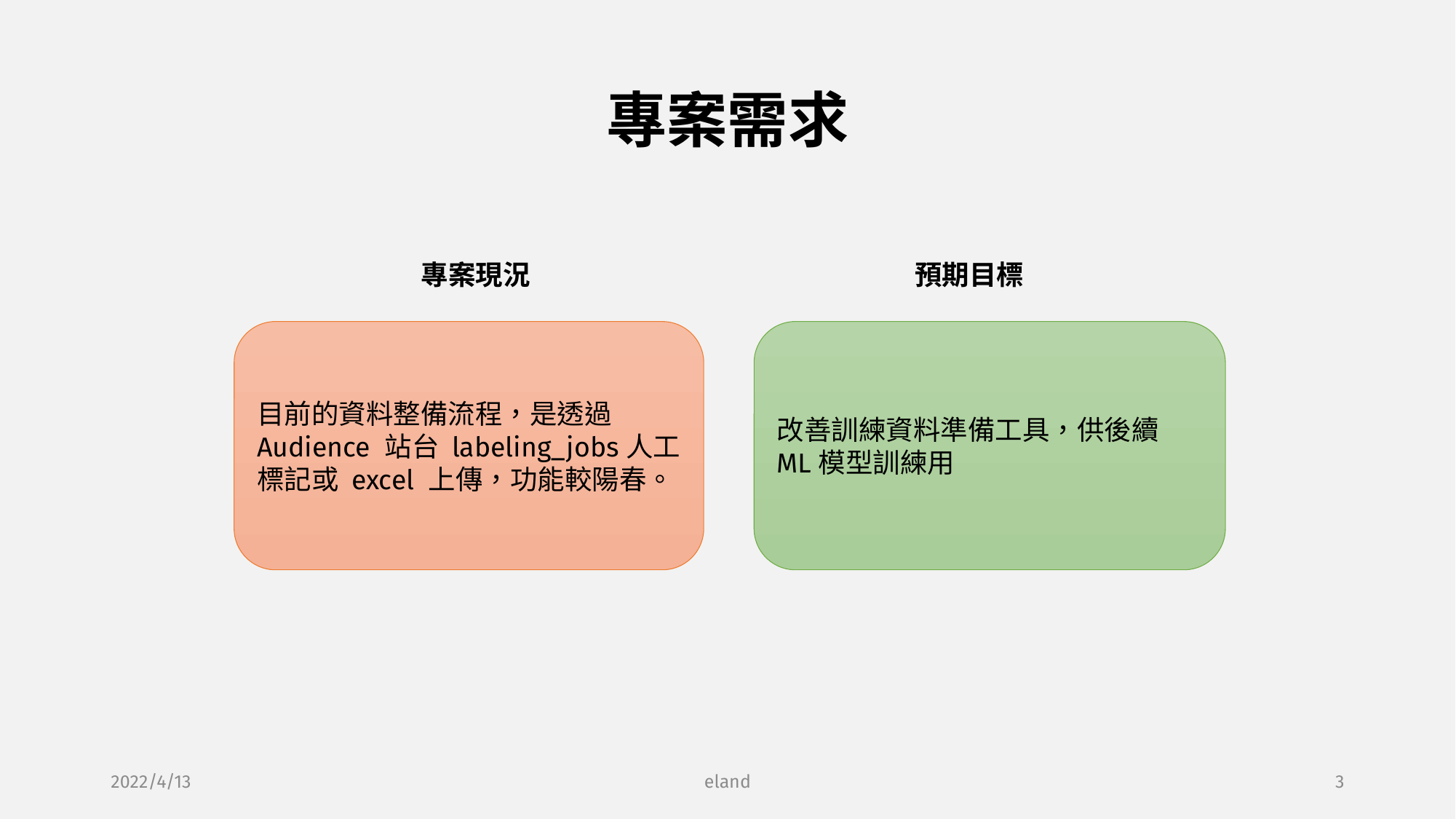

# 專案需求
專案現況
預期目標
目前的資料整備流程，是透過 Audience 站台 labeling_jobs人工標記或 excel 上傳，功能較陽春。
改善訓練資料準備工具，供後續  ML模型訓練用
2022/4/13
eland
3